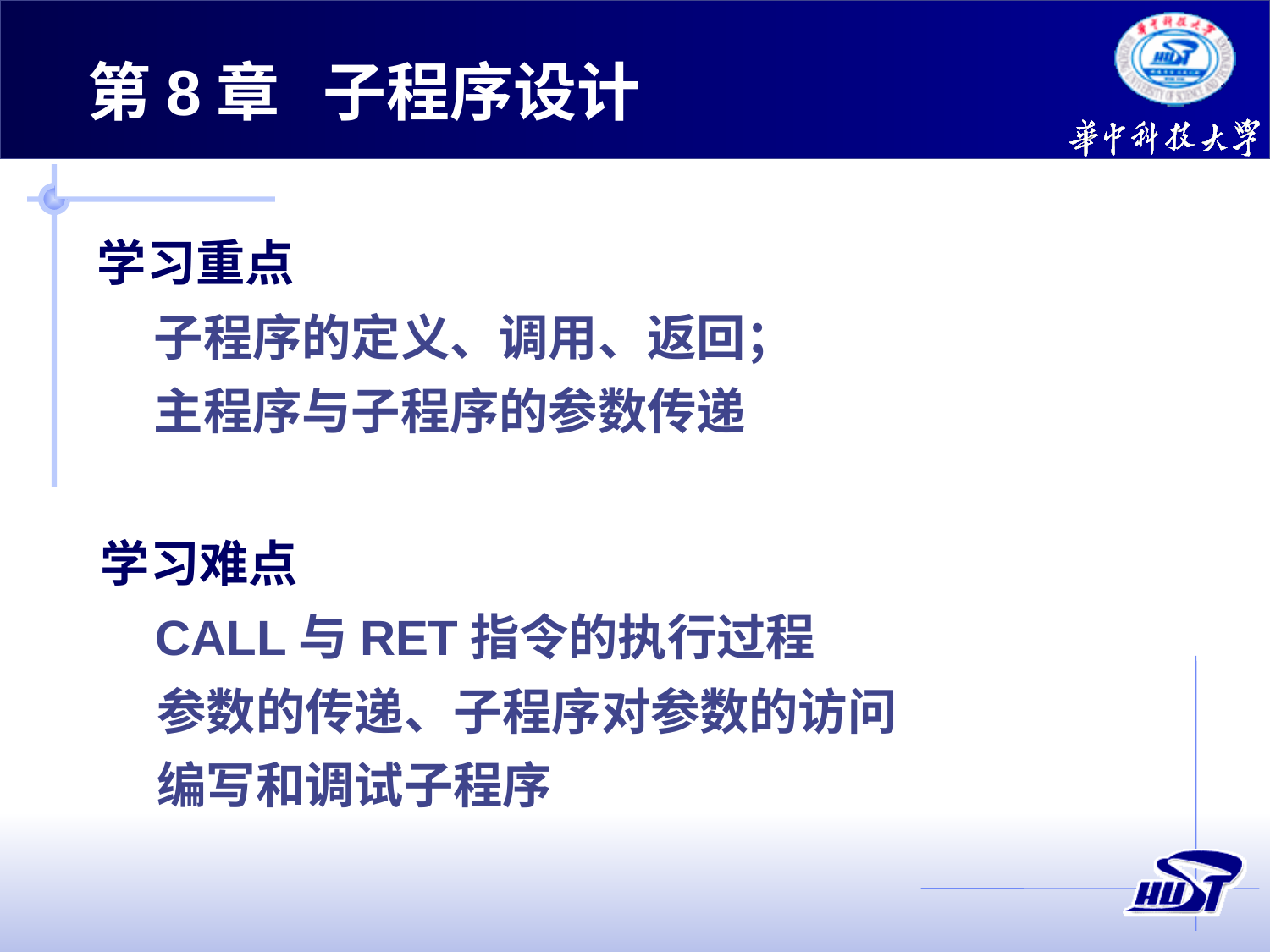

第8章   子程序设计
学习重点
    子程序的定义、调用、返回；
    主程序与子程序的参数传递
学习难点
    CALL与RET指令的执行过程
    参数的传递、子程序对参数的访问
    编写和调试子程序